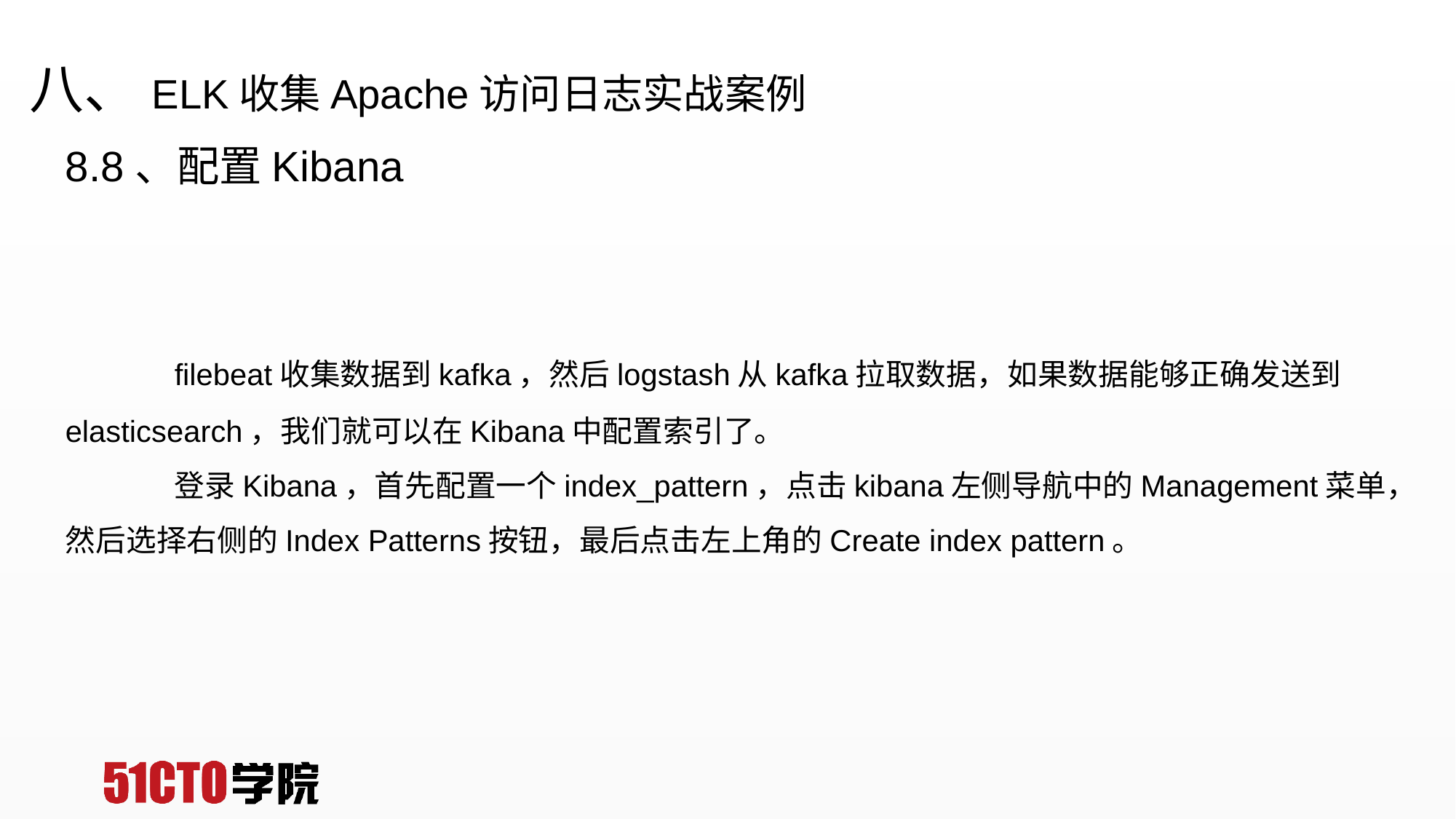

# 八、ELK收集Apache访问日志实战案例
8.8、配置Kibana

	filebeat收集数据到kafka，然后logstash从kafka拉取数据，如果数据能够正确发送到elasticsearch，我们就可以在Kibana中配置索引了。
	登录Kibana，首先配置一个index_pattern，点击kibana左侧导航中的Management菜单，然后选择右侧的Index Patterns按钮，最后点击左上角的Create index pattern。